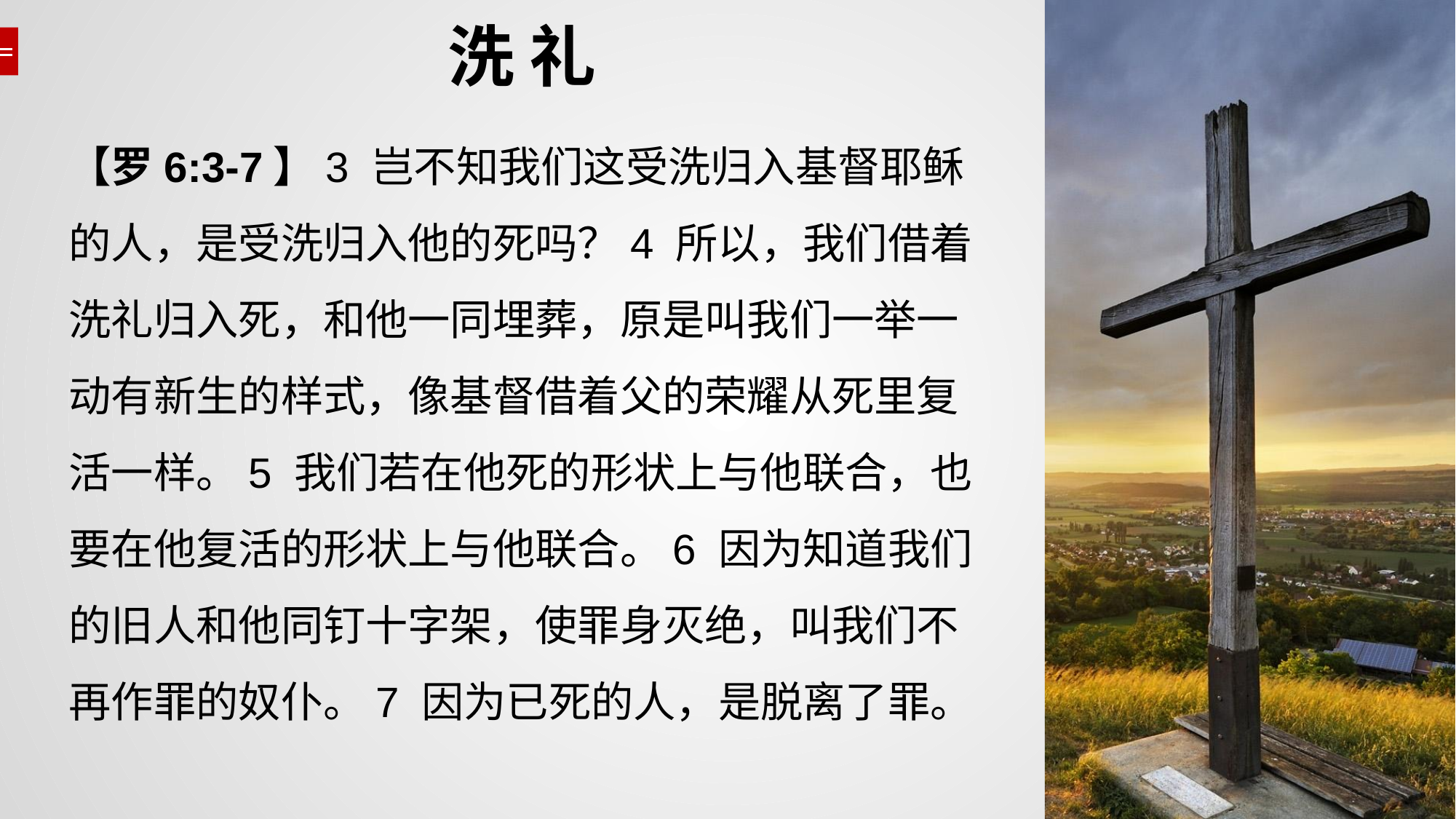

洗礼
【罗6:3-7】3 岂不知我们这受洗归入基督耶稣的人，是受洗归入他的死吗？4 所以，我们借着洗礼归入死，和他一同埋葬，原是叫我们一举一动有新生的样式，像基督借着父的荣耀从死里复活一样。5 我们若在他死的形状上与他联合，也要在他复活的形状上与他联合。6 因为知道我们的旧人和他同钉十字架，使罪身灭绝，叫我们不再作罪的奴仆。7 因为已死的人，是脱离了罪。